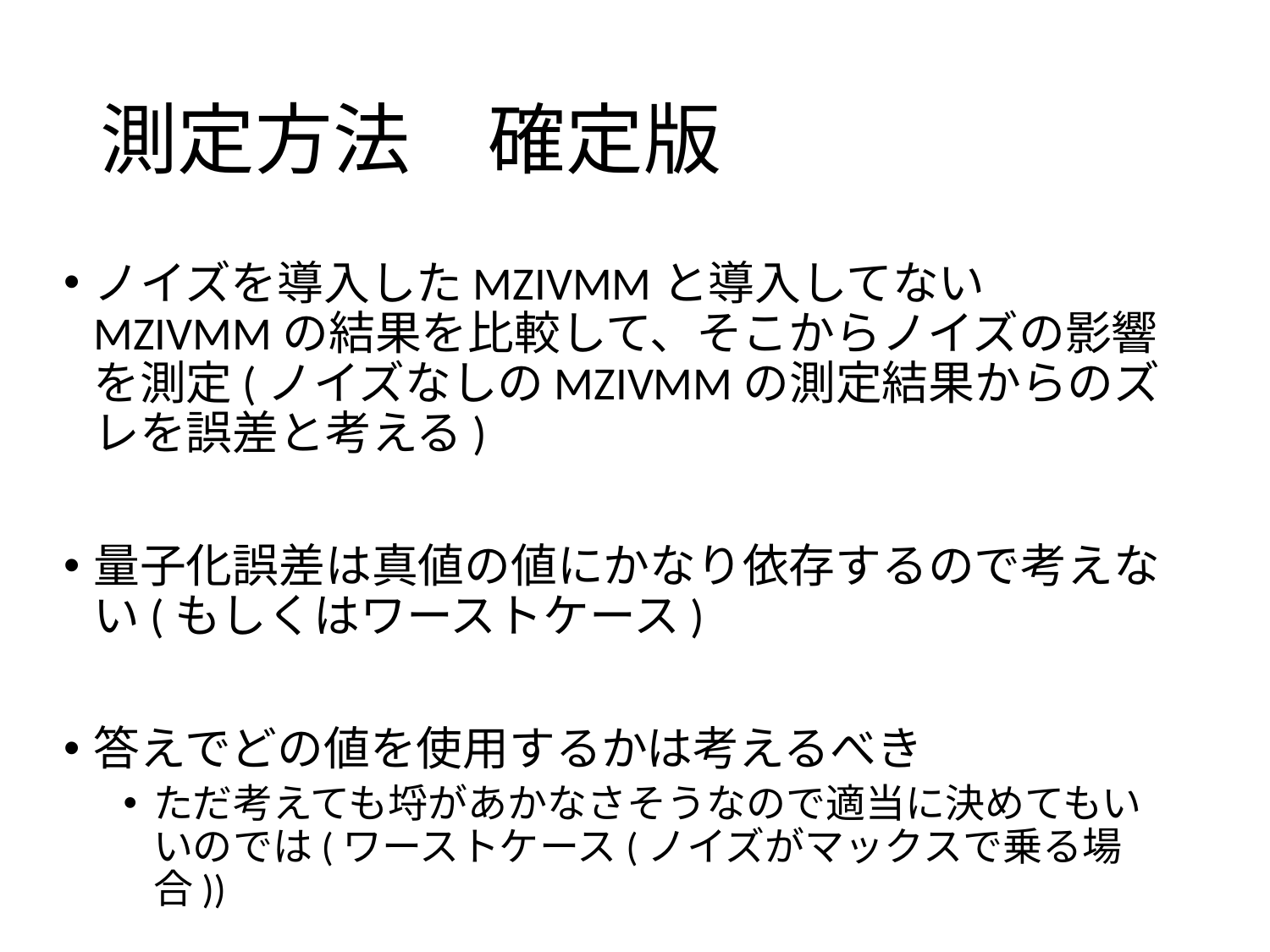

# 測定方法　確定版
ノイズを導入したMZIVMMと導入してないMZIVMMの結果を比較して、そこからノイズの影響を測定(ノイズなしのMZIVMMの測定結果からのズレを誤差と考える)

量子化誤差は真値の値にかなり依存するので考えない(もしくはワーストケース)

答えでどの値を使用するかは考えるべき
ただ考えても埒があかなさそうなので適当に決めてもいいのでは(ワーストケース(ノイズがマックスで乗る場合))